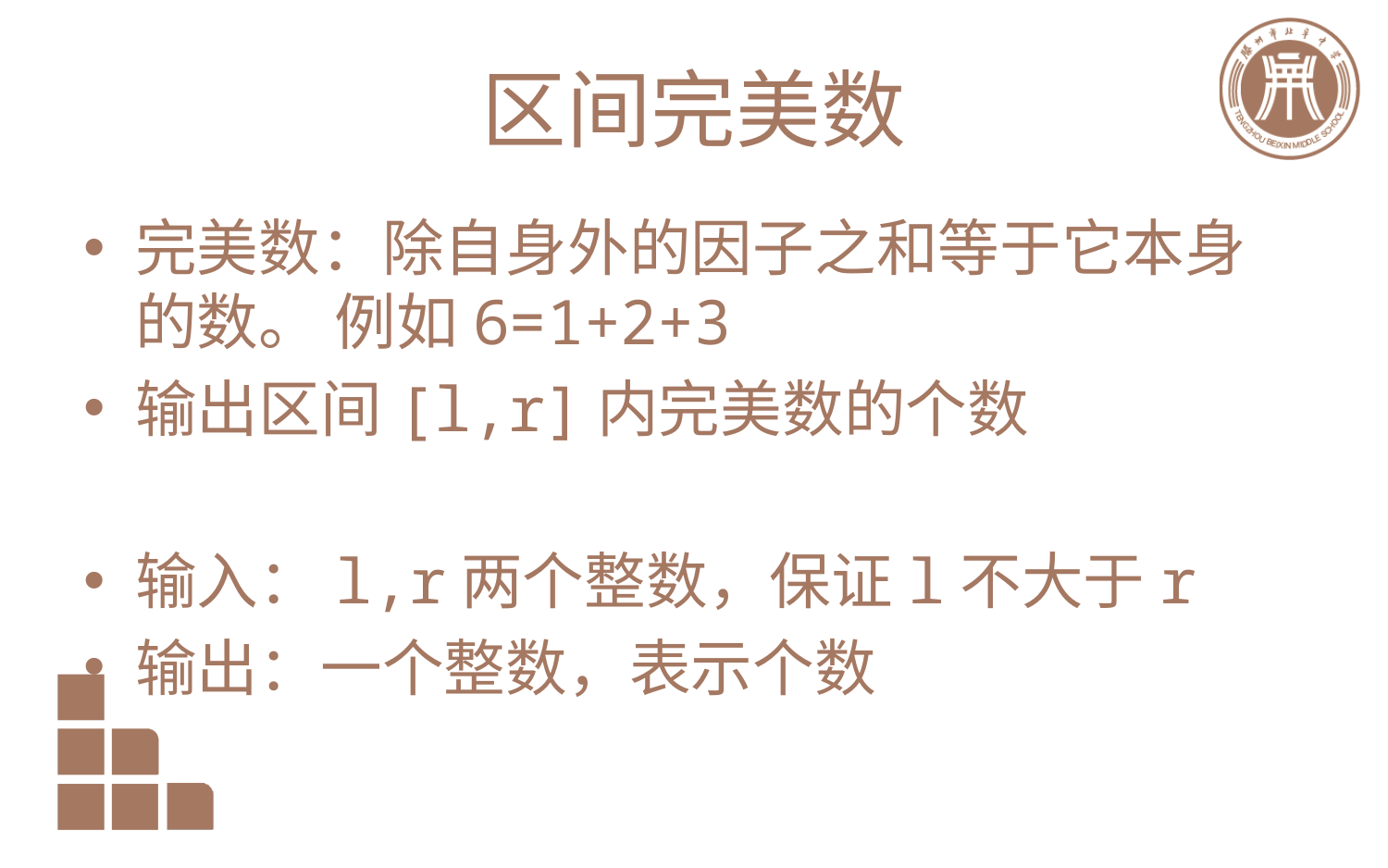

# 区间完美数
完美数：除自身外的因子之和等于它本身的数。 例如6=1+2+3
输出区间[l,r]内完美数的个数

输入：l,r两个整数，保证l不大于r
输出：一个整数，表示个数